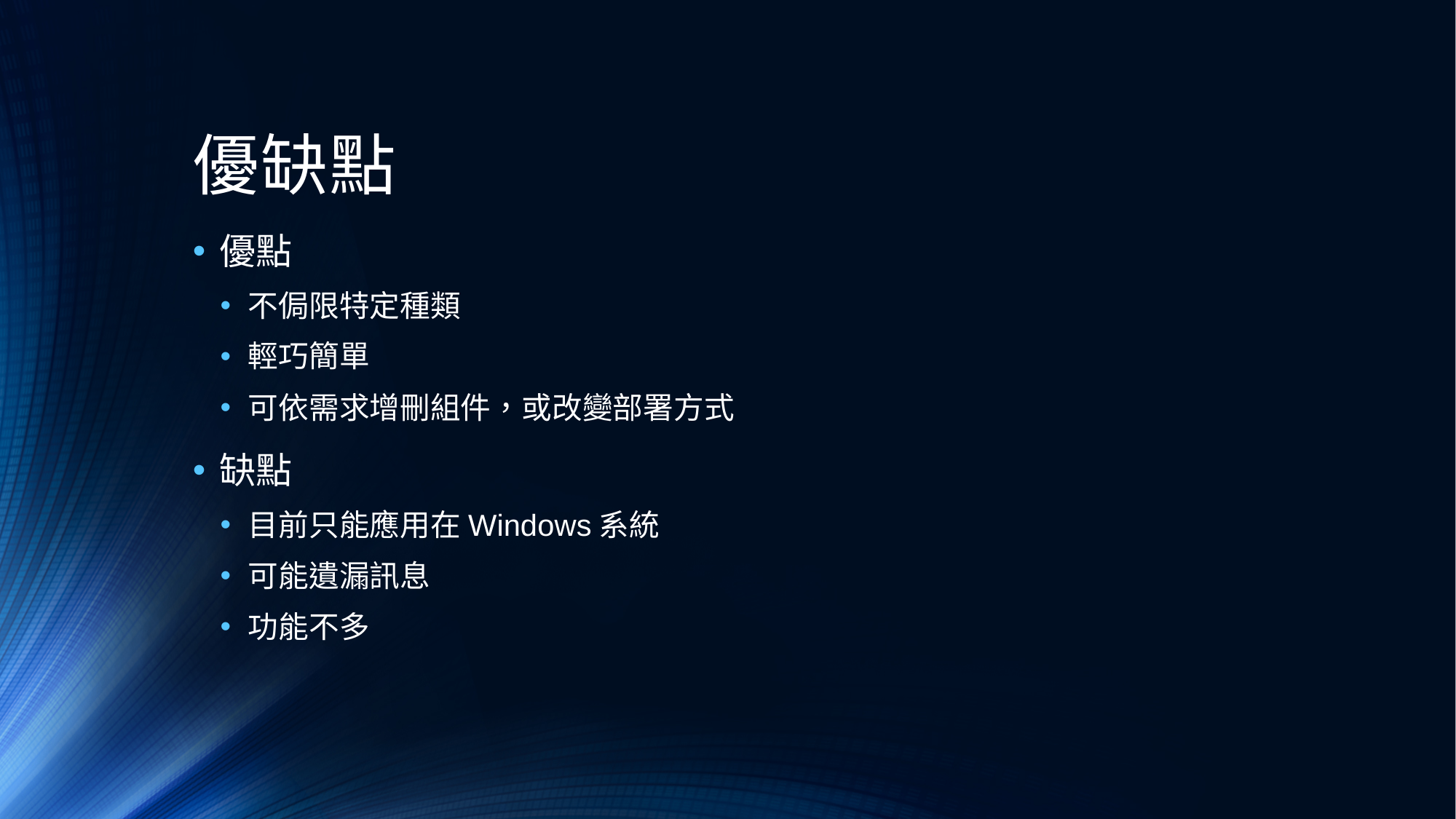

# 優缺點
優點
不侷限特定種類
輕巧簡單
可依需求增刪組件，或改變部署方式
缺點
目前只能應用在Windows系統
可能遺漏訊息
功能不多